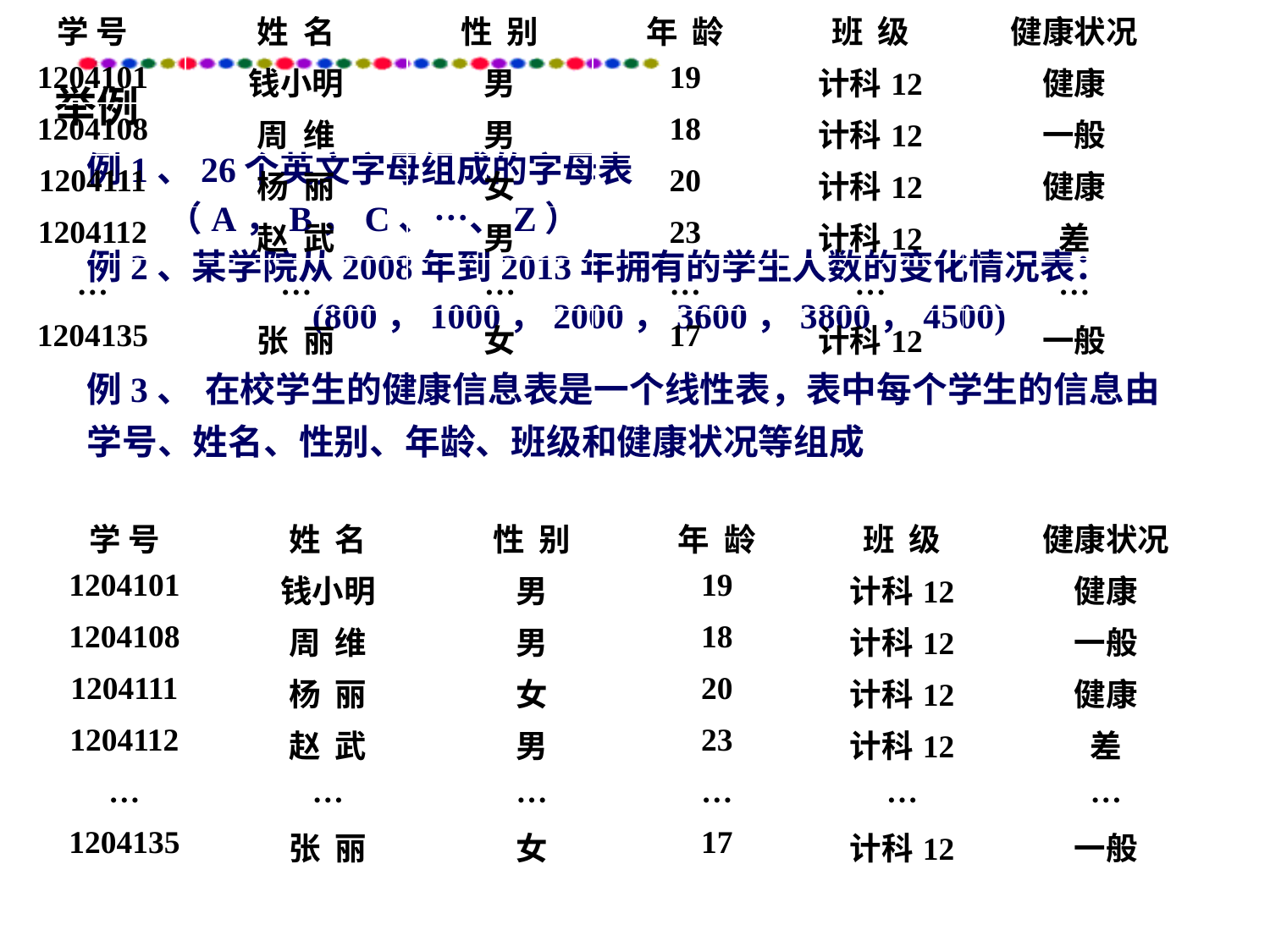

| 学 号 | 姓 名 | 性 别 | 年 龄 | 班 级 | 健康状况 |
| --- | --- | --- | --- | --- | --- |
| 1204101 | 钱小明 | 男 | 19 | 计科12 | 健康 |
| 1204108 | 周 维 | 男 | 18 | 计科12 | 一般 |
| 1204111 | 杨 丽 | 女 | 20 | 计科12 | 健康 |
| 1204112 | 赵 武 | 男 | 23 | 计科12 | 差 |
| … | … | … | … | … | … |
| 1204135 | 张 丽 | 女 | 17 | 计科12 | 一般 |
学 号
姓  名
性  别
年  龄
班  级
健康状况
1204101
钱小明
男
19
计科12
健康
1204108
周  维
男
18
计科12
一般
1204111
杨  丽
女
20
计科12
健康
1204112
赵  武
男
23
计科12
差
…
…
…
…
…
…
1204135
张  丽
女
17
计科12
一般
举例
# 例1、26个英文字母组成的字母表 （A，B，C、…、Z） 例2、某学院从2008年到2013年拥有的学生人数的变化情况表： (800，1000，2000，3600，3800，4500) 例3、 在校学生的健康信息表是一个线性表，表中每个学生的信息由学号、姓名、性别、年龄、班级和健康状况等组成
| 学 号 | 姓 名 | 性 别 | 年 龄 | 班 级 | 健康状况 |
| --- | --- | --- | --- | --- | --- |
| 1204101 | 钱小明 | 男 | 19 | 计科12 | 健康 |
| 1204108 | 周 维 | 男 | 18 | 计科12 | 一般 |
| 1204111 | 杨 丽 | 女 | 20 | 计科12 | 健康 |
| 1204112 | 赵 武 | 男 | 23 | 计科12 | 差 |
| … | … | … | … | … | … |
| 1204135 | 张 丽 | 女 | 17 | 计科12 | 一般 |